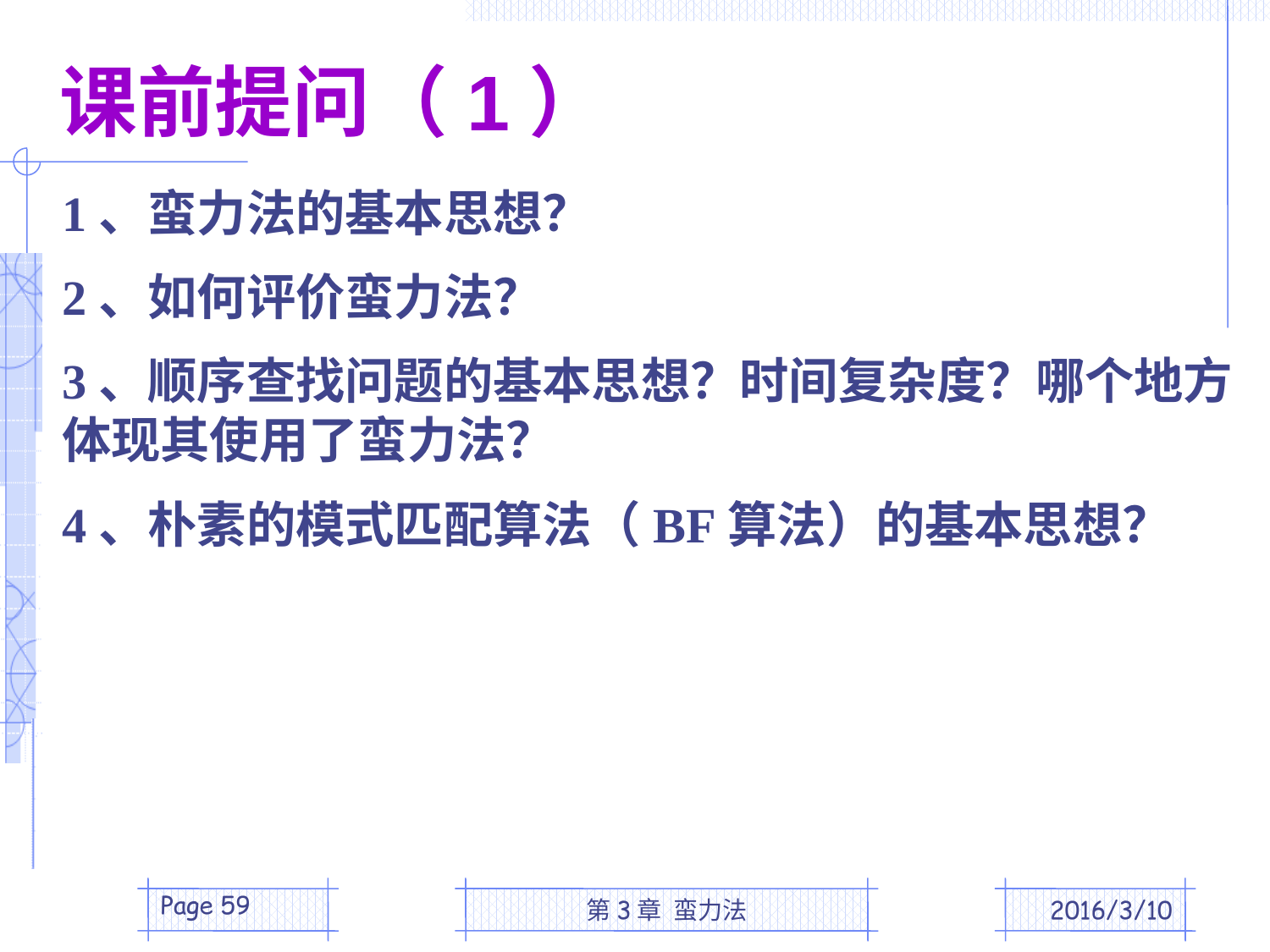

课前提问（1）
1、蛮力法的基本思想？
2、如何评价蛮力法？
3、顺序查找问题的基本思想？时间复杂度？哪个地方体现其使用了蛮力法？
4、朴素的模式匹配算法（BF算法）的基本思想？
Page 59
第3章  蛮力法
2016/3/10